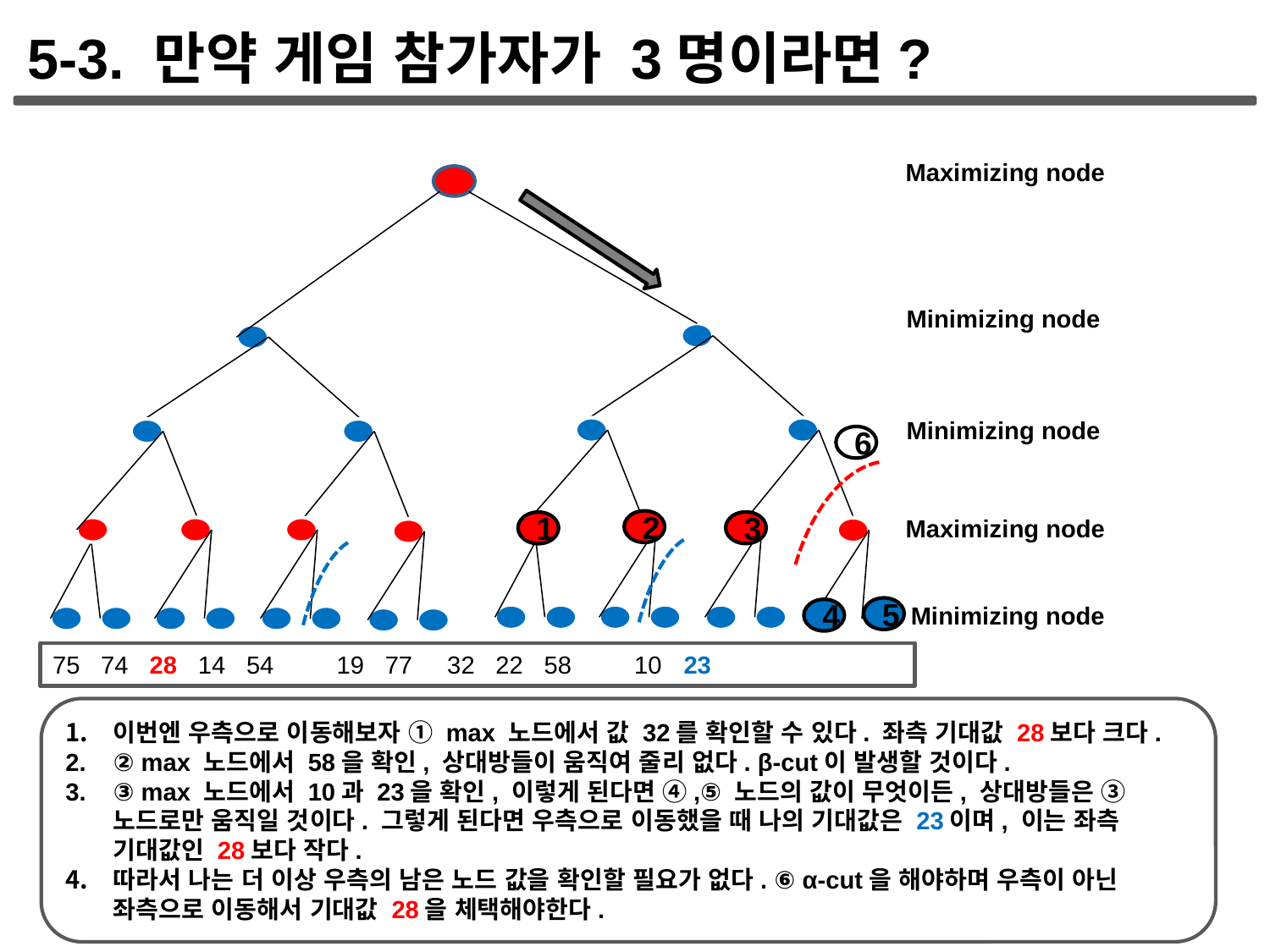

5-3. 만약 게임 참가자가 3명이라면?

Maximizing node

Minimizing node

Minimizing node

6
Maximizing node
2
3
1

Minimizing node
5

4

75   74   28   14   54         19   77     32   22   58         10   23
이번엔 우측으로 이동해보자 ① max 노드에서 값 32를 확인할 수 있다. 좌측 기대값 28보다 크다.
② max 노드에서 58을 확인, 상대방들이 움직여 줄리 없다. β-cut이 발생할 것이다.
③ max 노드에서 10과 23을 확인, 이렇게 된다면 ④,⑤ 노드의 값이 무엇이든, 상대방들은 ③노드로만 움직일 것이다. 그렇게 된다면 우측으로 이동했을 때 나의 기대값은 23이며, 이는 좌측 기대값인 28보다 작다.
따라서 나는 더 이상 우측의 남은 노드 값을 확인할 필요가 없다. ⑥ α-cut을 해야하며 우측이 아닌 좌측으로 이동해서 기대값 28을 체택해야한다.